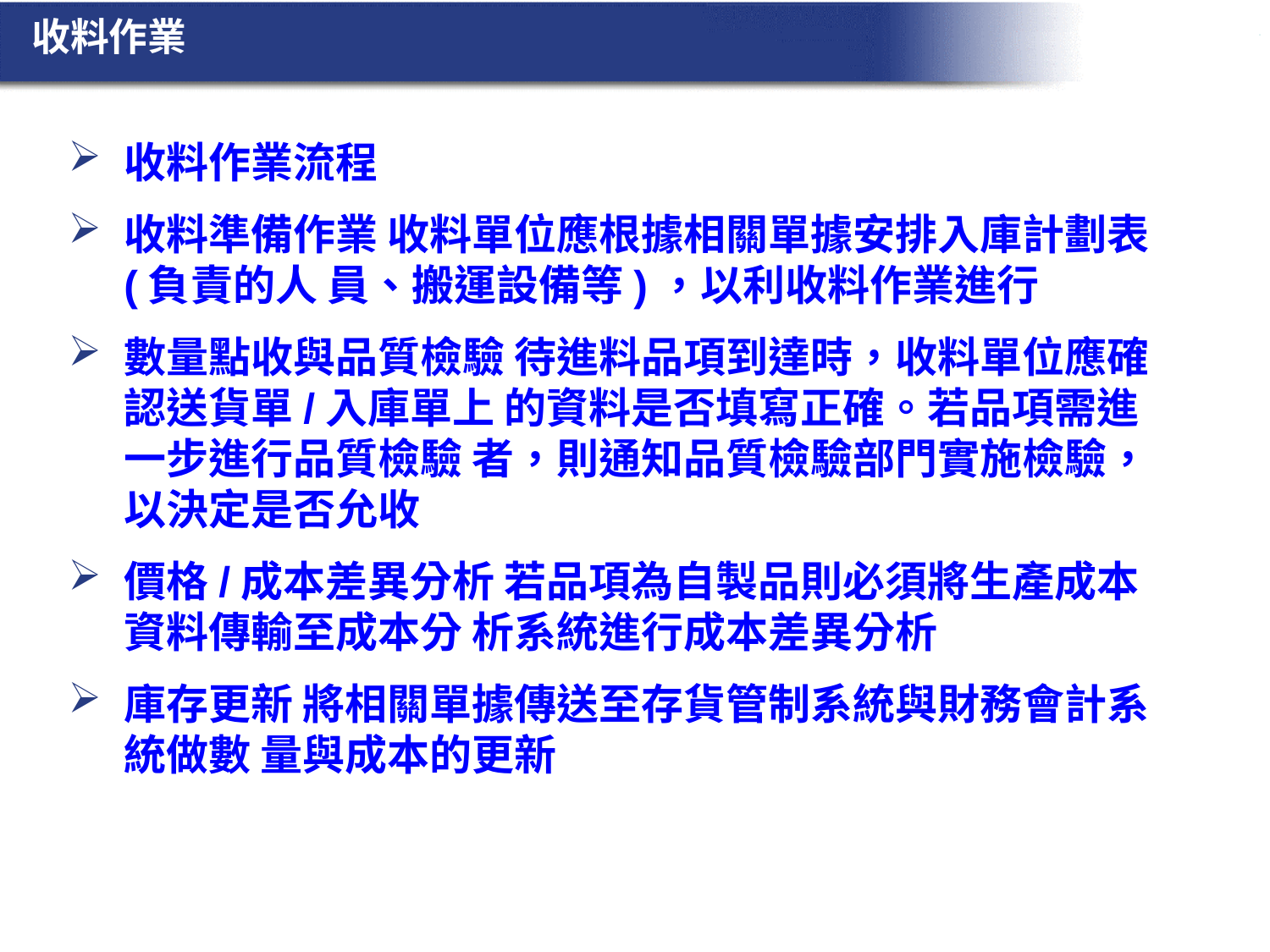

# 收料作業
收料作業流程
收料準備作業 收料單位應根據相關單據安排入庫計劃表(負責的人 員、搬運設備等)，以利收料作業進行
數量點收與品質檢驗 待進料品項到達時，收料單位應確認送貨單/入庫單上 的資料是否填寫正確。若品項需進一步進行品質檢驗 者，則通知品質檢驗部門實施檢驗，以決定是否允收
價格/成本差異分析 若品項為自製品則必須將生產成本資料傳輸至成本分 析系統進行成本差異分析
庫存更新 將相關單據傳送至存貨管制系統與財務會計系統做數 量與成本的更新